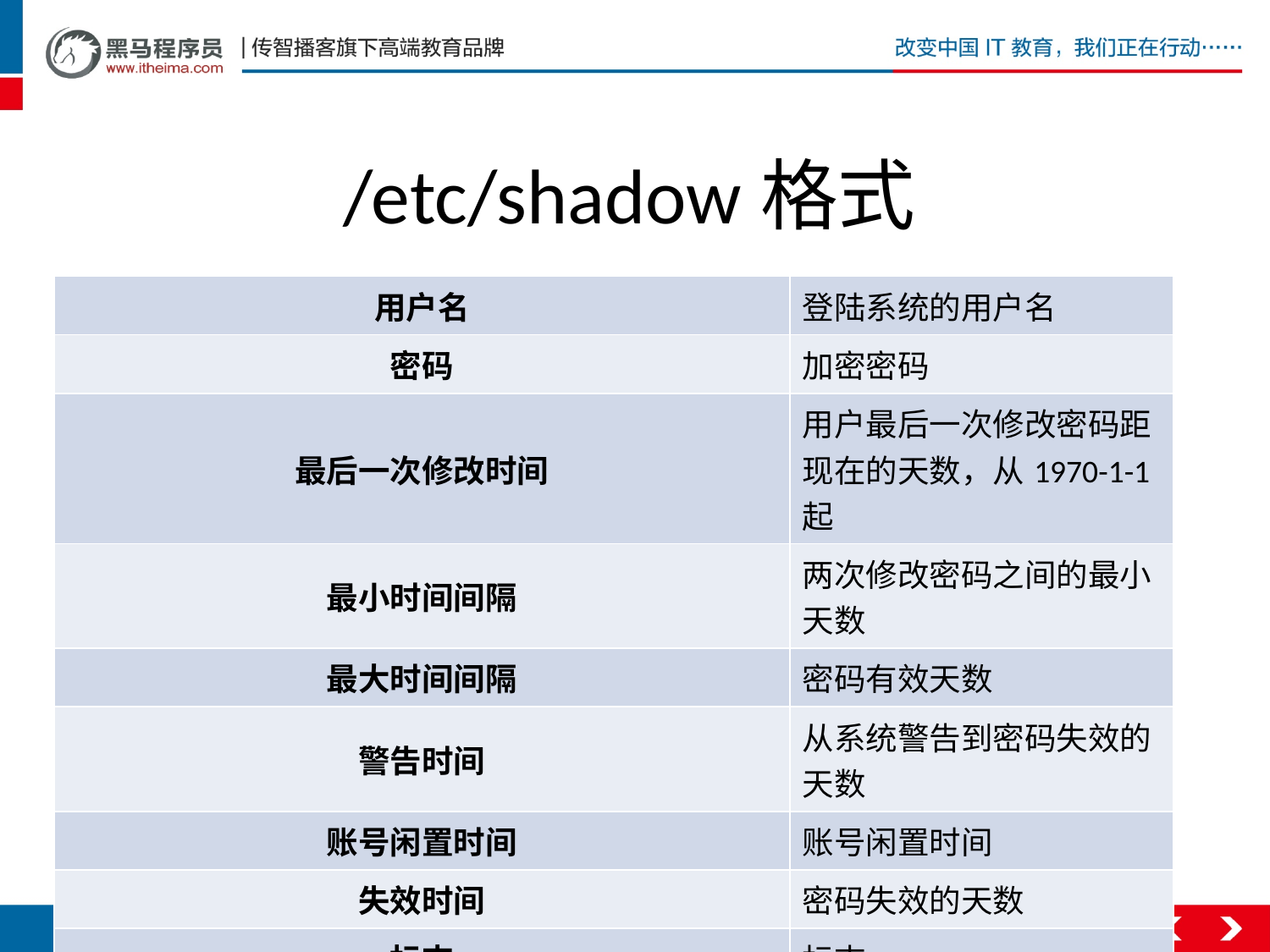

# /etc/shadow格式
| 用户名 | 登陆系统的用户名 |
| --- | --- |
| 密码 | 加密密码 |
| 最后一次修改时间 | 用户最后一次修改密码距现在的天数，从1970-1-1起 |
| 最小时间间隔 | 两次修改密码之间的最小天数 |
| 最大时间间隔 | 密码有效天数 |
| 警告时间 | 从系统警告到密码失效的天数 |
| 账号闲置时间 | 账号闲置时间 |
| 失效时间 | 密码失效的天数 |
| 标志 | 标志 |
查看命令：man 5 shadow